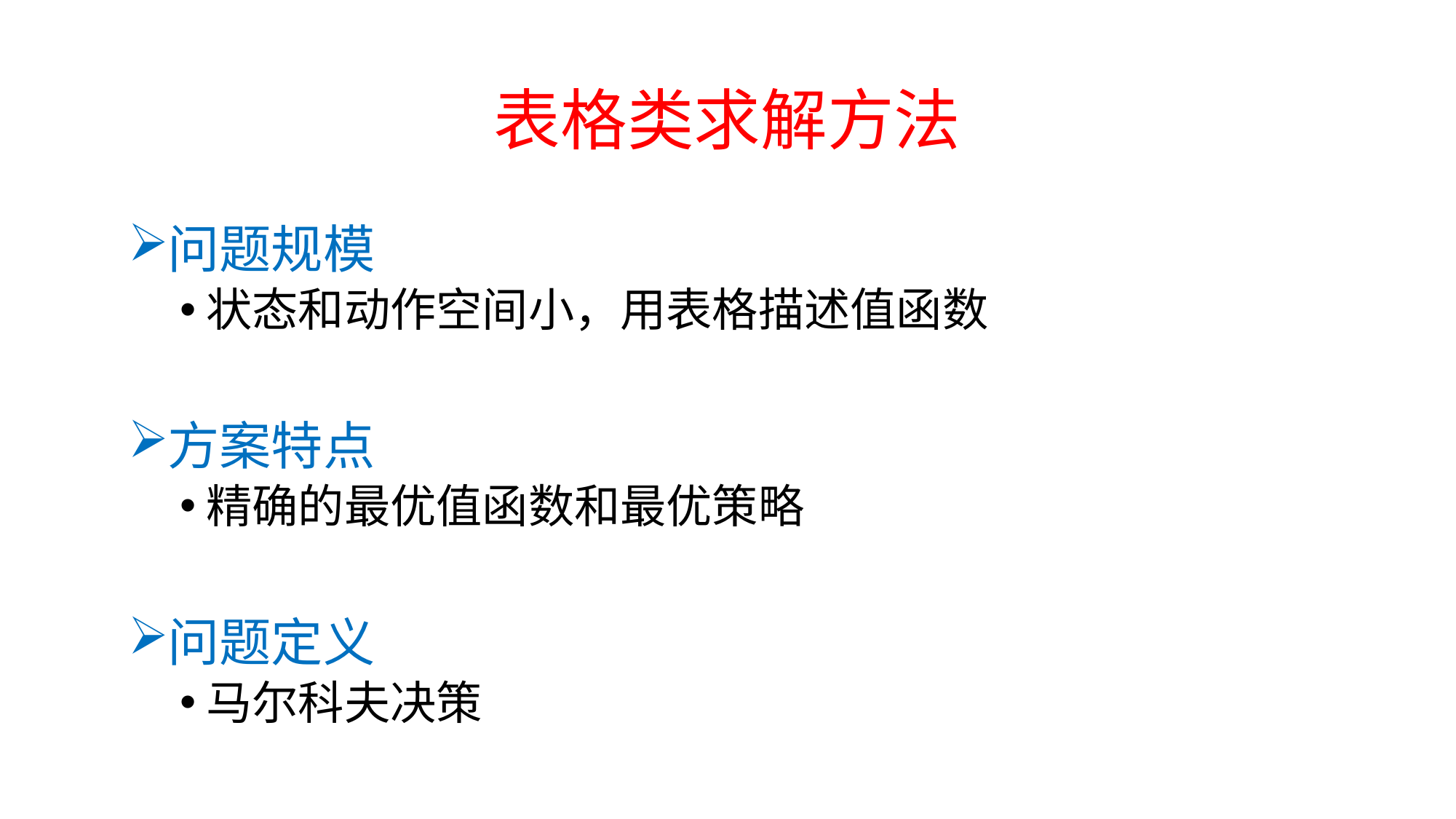

# 表格类求解方法
问题规模
状态和动作空间小，用表格描述值函数

方案特点
精确的最优值函数和最优策略

问题定义
马尔科夫决策